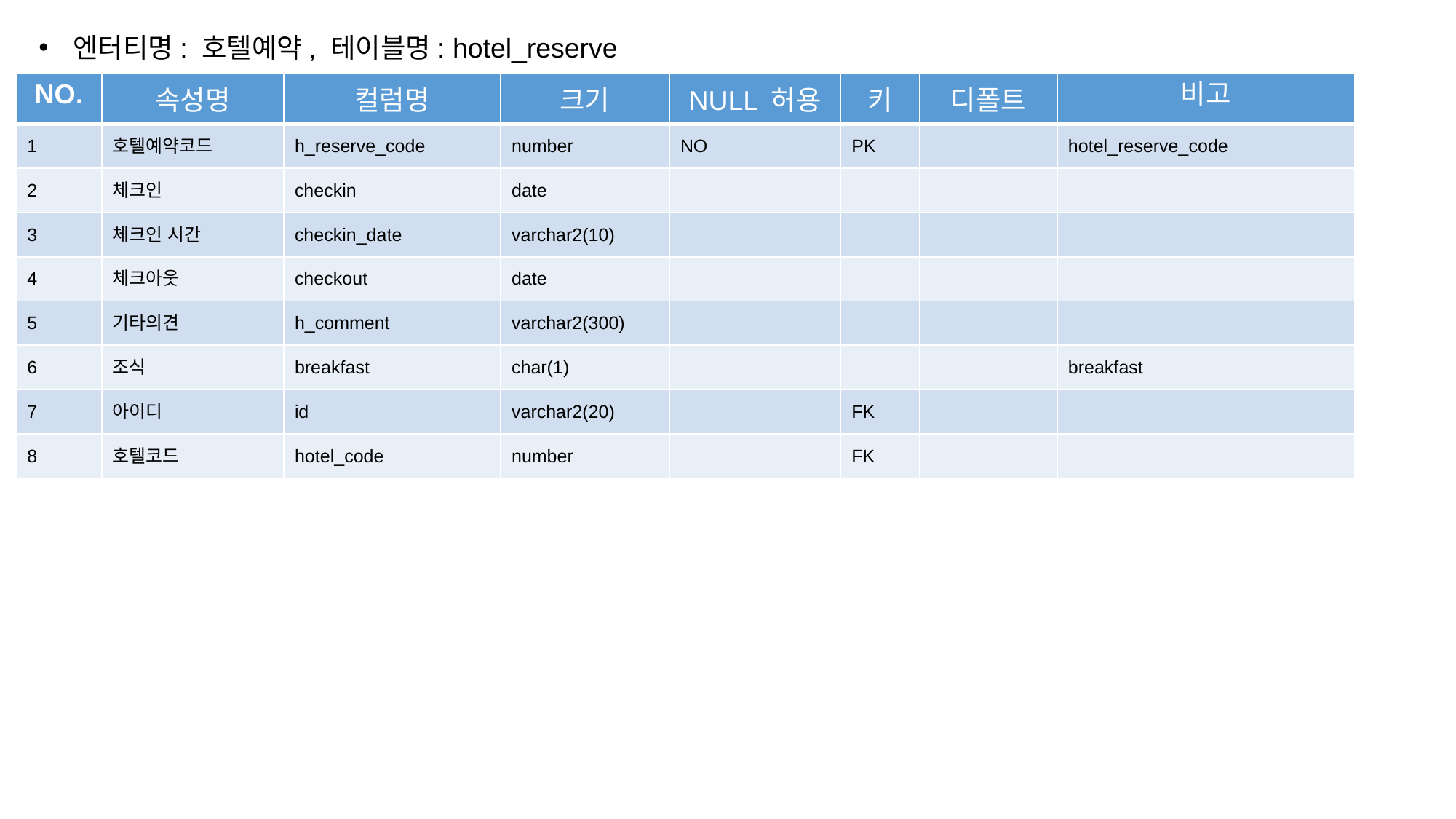

엔터티명: 호텔예약, 테이블명: hotel_reserve
| NO. | 속성명 | 컬럼명 | 크기 | NULL 허용 | 키 | 디폴트 | 비고 |
| --- | --- | --- | --- | --- | --- | --- | --- |
| 1 | 호텔예약코드 | h\_reserve\_code | number | NO | PK |  | hotel\_reserve\_code |
| 2 | 체크인 | checkin | date |  |  |  |  |
| 3 | 체크인 시간 | checkin\_date | varchar2(10) |  |  |  |  |
| 4 | 체크아웃 | checkout | date |  |  |  |  |
| 5 | 기타의견 | h\_comment | varchar2(300) |  |  |  |  |
| 6 | 조식 | breakfast | char(1) |  |  |  | breakfast |
| 7 | 아이디 | id | varchar2(20) |  | FK |  |  |
| 8 | 호텔코드 | hotel\_code | number |  | FK |  |  |